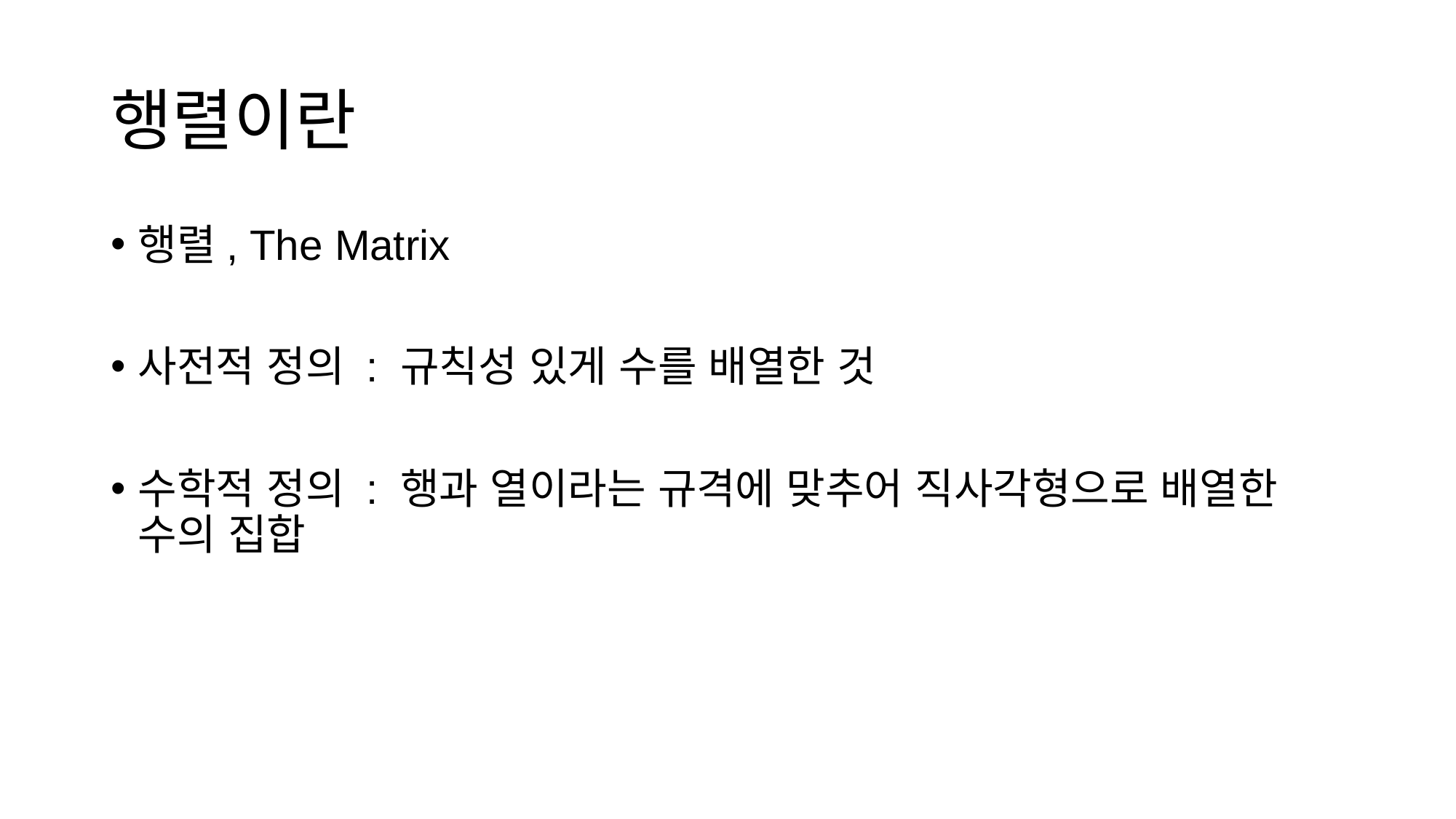

# 행렬이란
행렬, The Matrix

사전적 정의 : 규칙성 있게 수를 배열한 것

수학적 정의 : 행과 열이라는 규격에 맞추어 직사각형으로 배열한 수의 집합